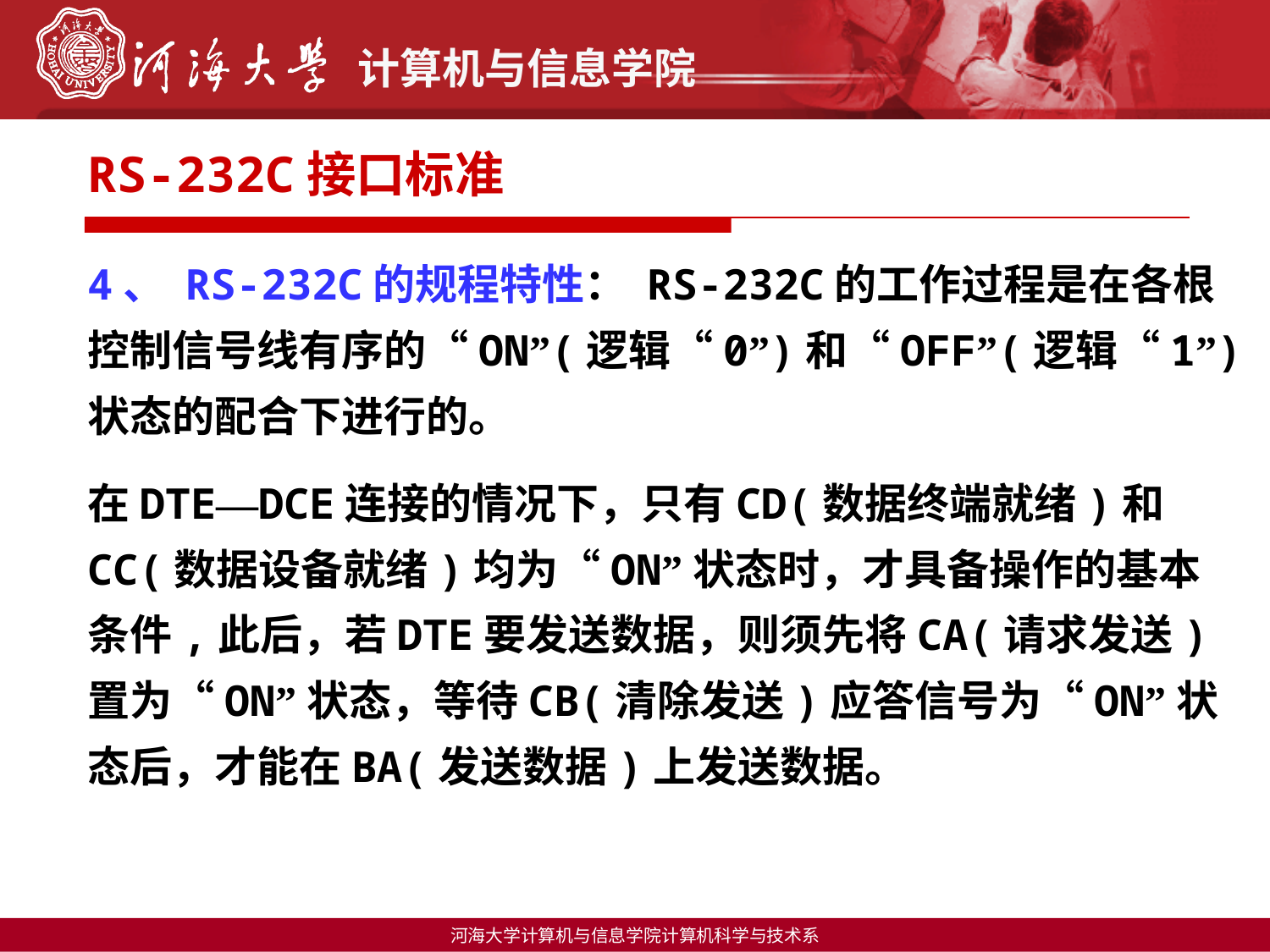

# RS-232C接口标准
4、 RS-232C的规程特性： RS-232C的工作过程是在各根控制信号线有序的“ON”(逻辑“0”)和“OFF”(逻辑“1”)状态的配合下进行的。
在DTE—DCE连接的情况下，只有CD(数据终端就绪)和CC(数据设备就绪)均为“ON”状态时，才具备操作的基本条件,此后，若DTE要发送数据，则须先将CA(请求发送)置为“ON”状态，等待CB(清除发送)应答信号为“ON”状态后，才能在BA(发送数据)上发送数据。